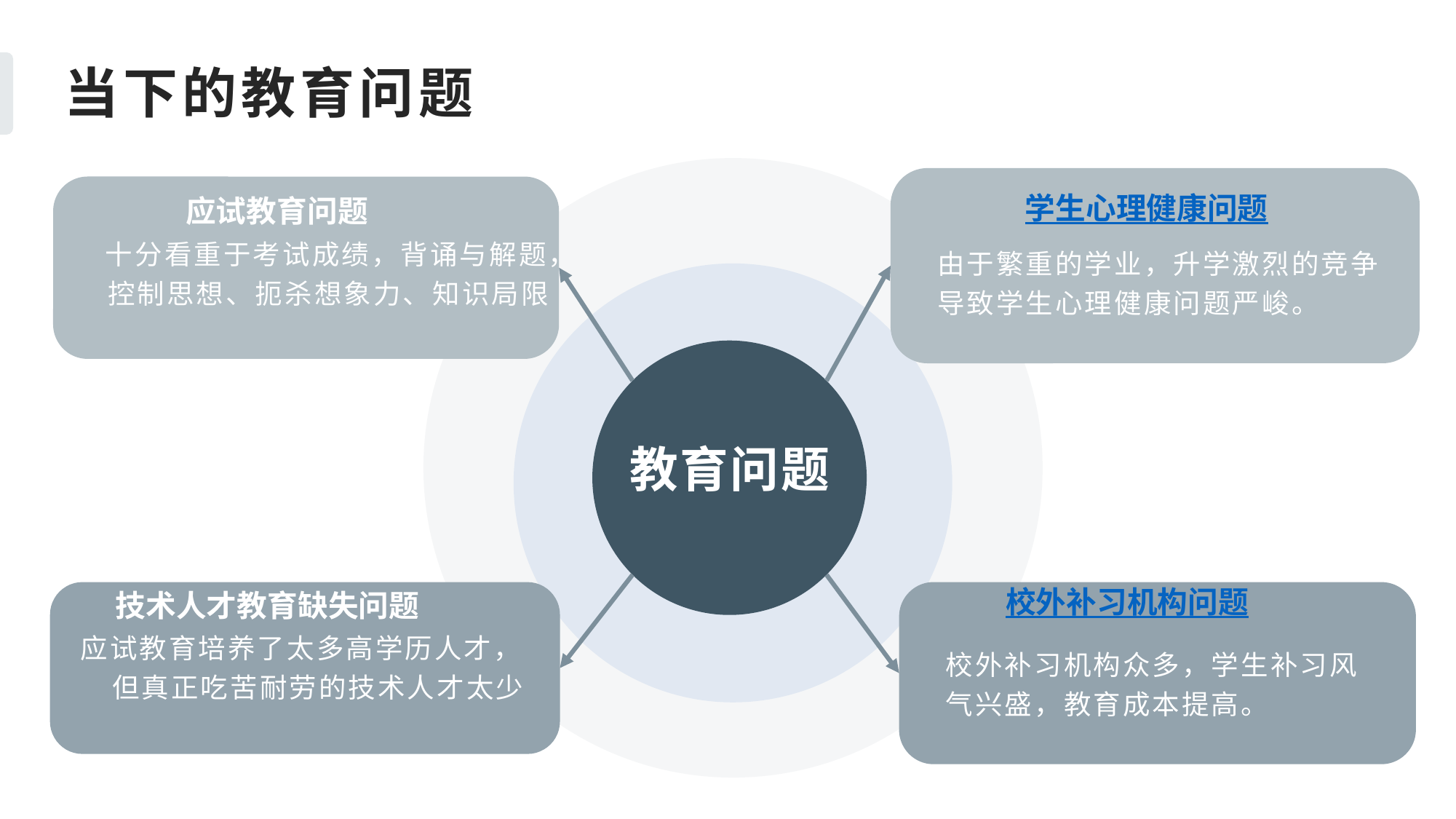

当下的教育问题

学生心理健康问题

应试教育问题
十分看重于考试成绩，背诵与解题，控制思想、扼杀想象力、知识局限
由于繁重的学业，升学激烈的竞争导致学生心理健康问题严峻。

教育问题
校外补习机构问题
技术人才教育缺失问题

应试教育培养了太多高学历人才，但真正吃苦耐劳的技术人才太少
校外补习机构众多，学生补习风气兴盛，教育成本提高。